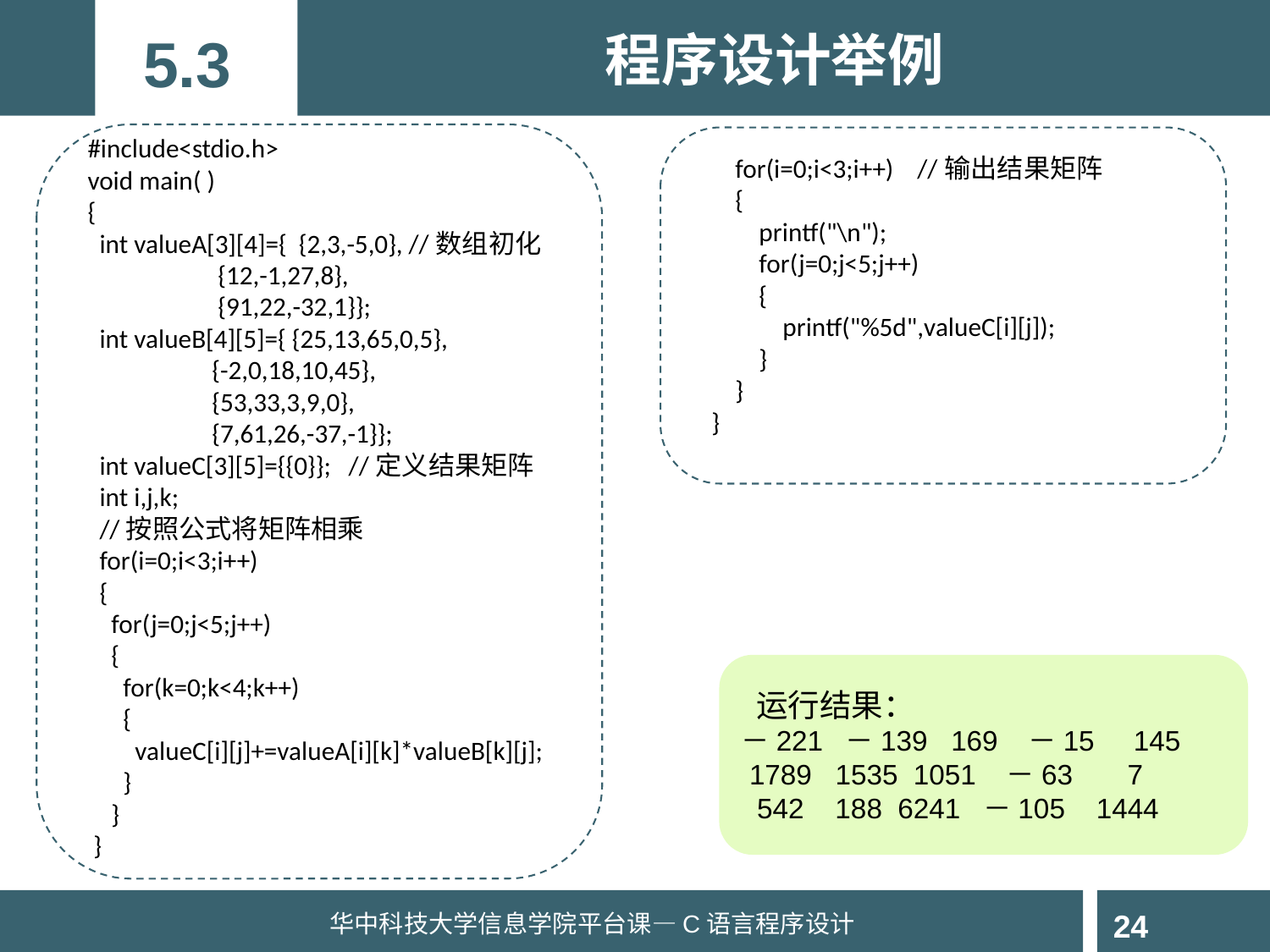

程序设计举例
5.3

#include<stdio.h>
void main( )
{
  int valueA[3][4]={  {2,3,-5,0}, //数组初化
                      {12,-1,27,8},
                      {91,22,-32,1}};
  int valueB[4][5]={ {25,13,65,0,5},
                     {-2,0,18,10,45},
                     {53,33,3,9,0},
                     {7,61,26,-37,-1}};
  int valueC[3][5]={{0}};   //定义结果矩阵
  int i,j,k;
  //按照公式将矩阵相乘
  for(i=0;i<3;i++)
  {
    for(j=0;j<5;j++)
    {
      for(k=0;k<4;k++)
      {
        valueC[i][j]+=valueA[i][k]*valueB[k][j];
      }
    }
 }

    for(i=0;i<3;i++)    //输出结果矩阵
    {
        printf("\n");
        for(j=0;j<5;j++)
        {
            printf("%5d",valueC[i][j]);
        }
    }
}
 运行结果：
－221  －139   169   －15     145
 1789   1535  1051   －63       7
  542    188  6241  －105    1444